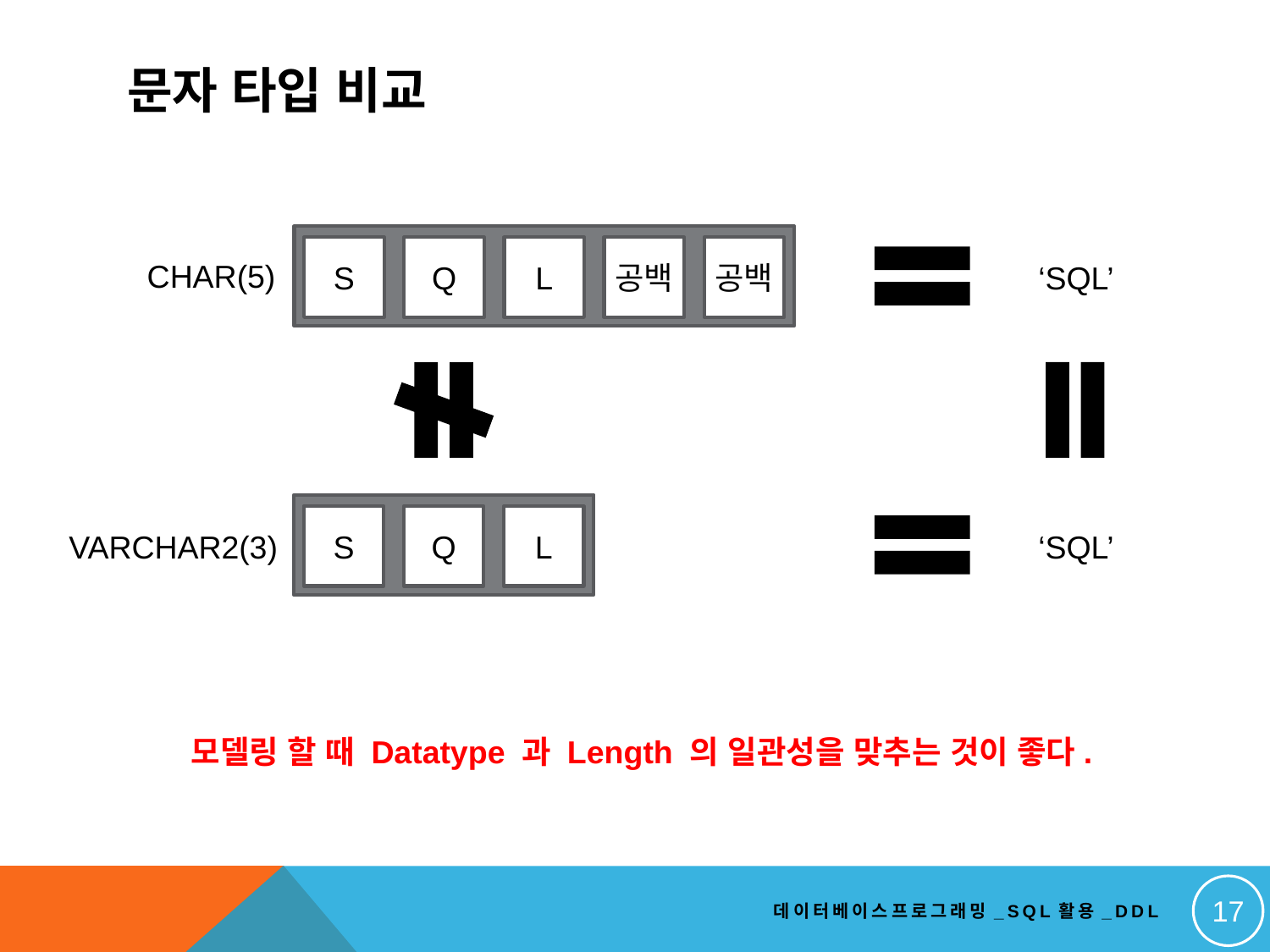

# 문자 타입 비교

S
Q
L
공백
공백
CHAR(5)
‘SQL’

S
Q
L
VARCHAR2(3)
‘SQL’
모델링 할 때 Datatype 과 Length 의 일관성을 맞추는 것이 좋다.
17
데이터베이스프로그래밍_SQL활용_DDL